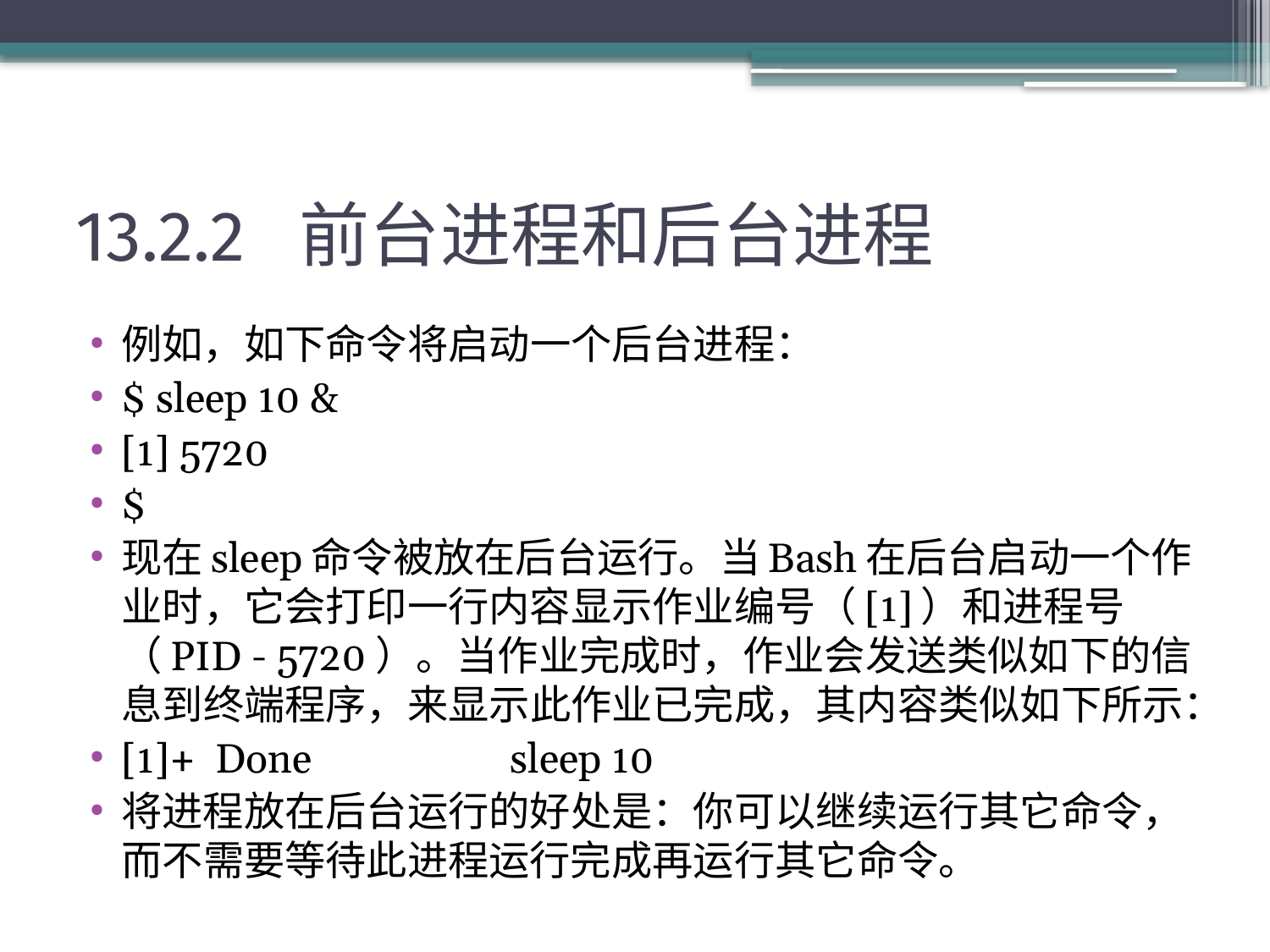

# 13.2.2  前台进程和后台进程
例如，如下命令将启动一个后台进程：
$ sleep 10 &
[1] 5720
$
现在sleep命令被放在后台运行。当Bash在后台启动一个作业时，它会打印一行内容显示作业编号（[1]）和进程号（PID - 5720）。当作业完成时，作业会发送类似如下的信息到终端程序，来显示此作业已完成，其内容类似如下所示：
[1]+  Done                    sleep 10
将进程放在后台运行的好处是：你可以继续运行其它命令，而不需要等待此进程运行完成再运行其它命令。